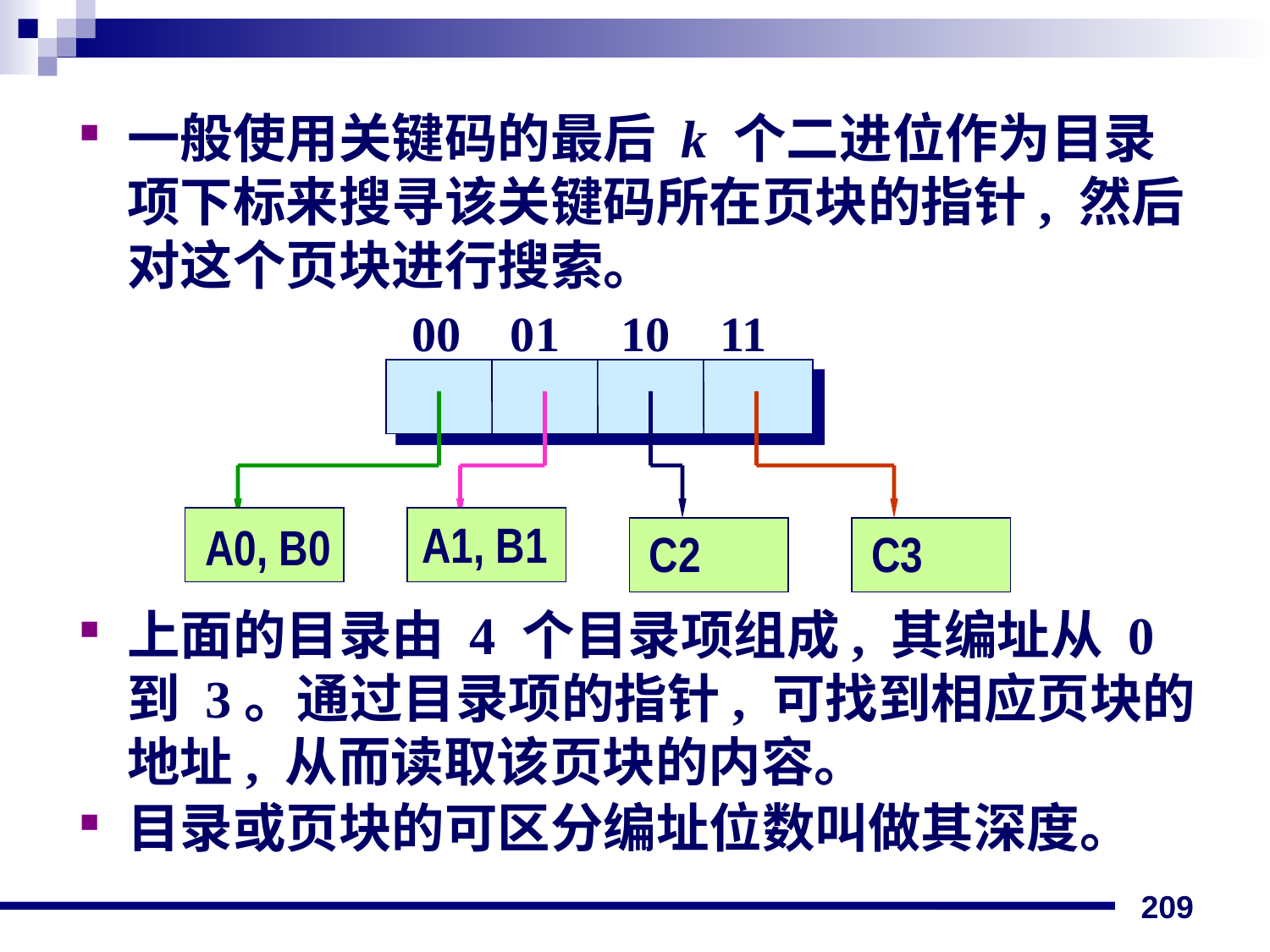

一般使用关键码的最后 k 个二进位作为目录项下标来搜寻该关键码所在页块的指针, 然后对这个页块进行搜索。

上面的目录由 4 个目录项组成, 其编址从 0 到 3。通过目录项的指针, 可找到相应页块的地址, 从而读取该页块的内容。
目录或页块的可区分编址位数叫做其深度。
00    01     10    11

A1, B1

A0, B0
C2
C3

209